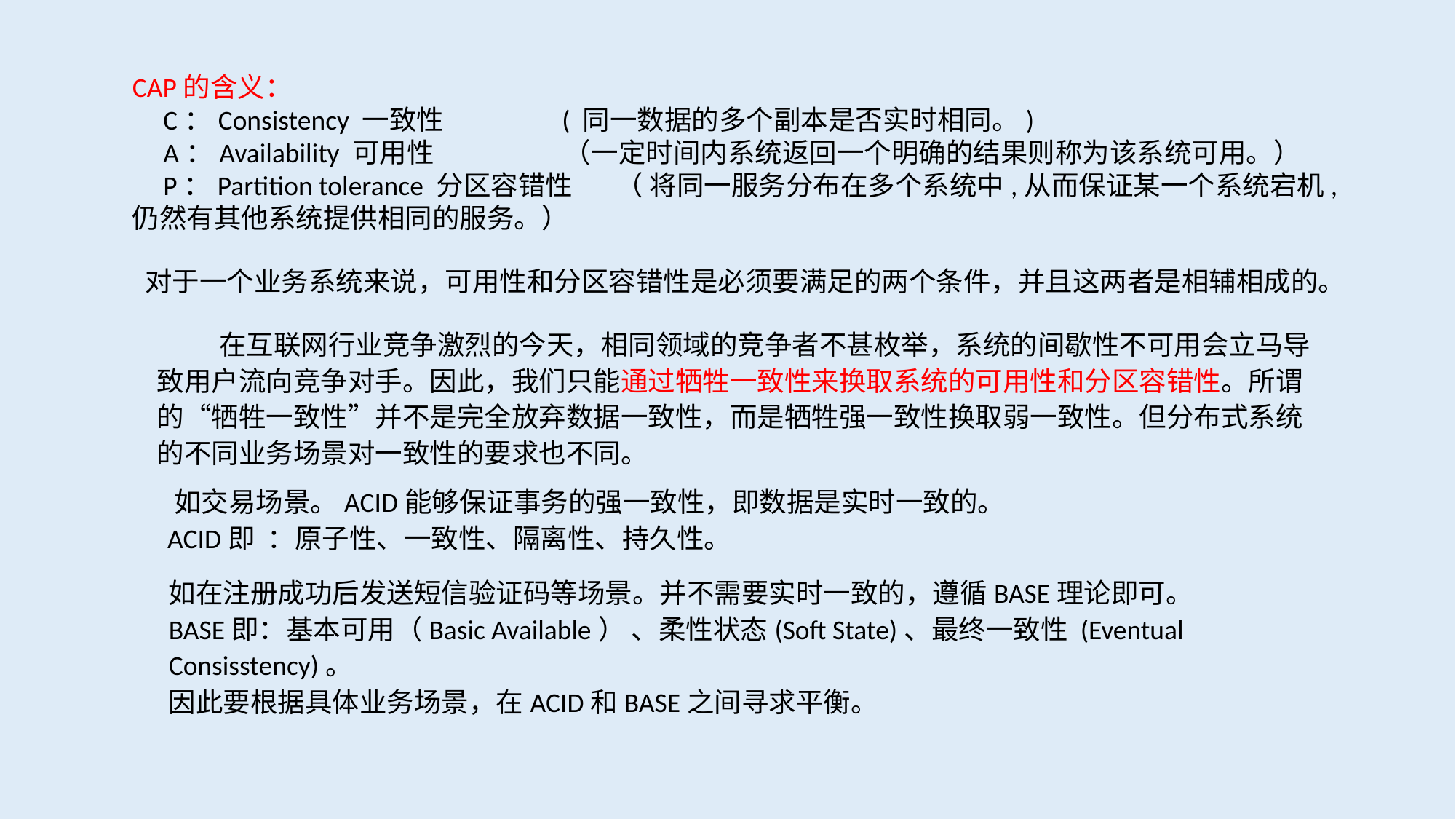

CAP的含义：
     C：Consistency 一致性                  ( 同一数据的多个副本是否实时相同。)
     A：Availability 可用性                     （一定时间内系统返回一个明确的结果则称为该系统可用。）
     P：Partition tolerance 分区容错性       （ 将同一服务分布在多个系统中,从而保证某一个系统宕机,仍然有其他系统提供相同的服务。）

对于一个业务系统来说，可用性和分区容错性是必须要满足的两个条件，并且这两者是相辅相成的。
         在互联网行业竞争激烈的今天，相同领域的竞争者不甚枚举，系统的间歇性不可用会立马导致用户流向竞争对手。因此，我们只能通过牺牲一致性来换取系统的可用性和分区容错性。所谓的“牺牲一致性”并不是完全放弃数据一致性，而是牺牲强一致性换取弱一致性。但分布式系统的不同业务场景对一致性的要求也不同。
 如交易场景。ACID能够保证事务的强一致性，即数据是实时一致的。
 ACID即  ：原子性、一致性、隔离性、持久性。
如在注册成功后发送短信验证码等场景。并不需要实时一致的，遵循BASE理论即可。
BASE即：基本可用（Basic Available） 、柔性状态(Soft State)、最终一致性 (Eventual Consisstency)。
因此要根据具体业务场景，在ACID和BASE之间寻求平衡。